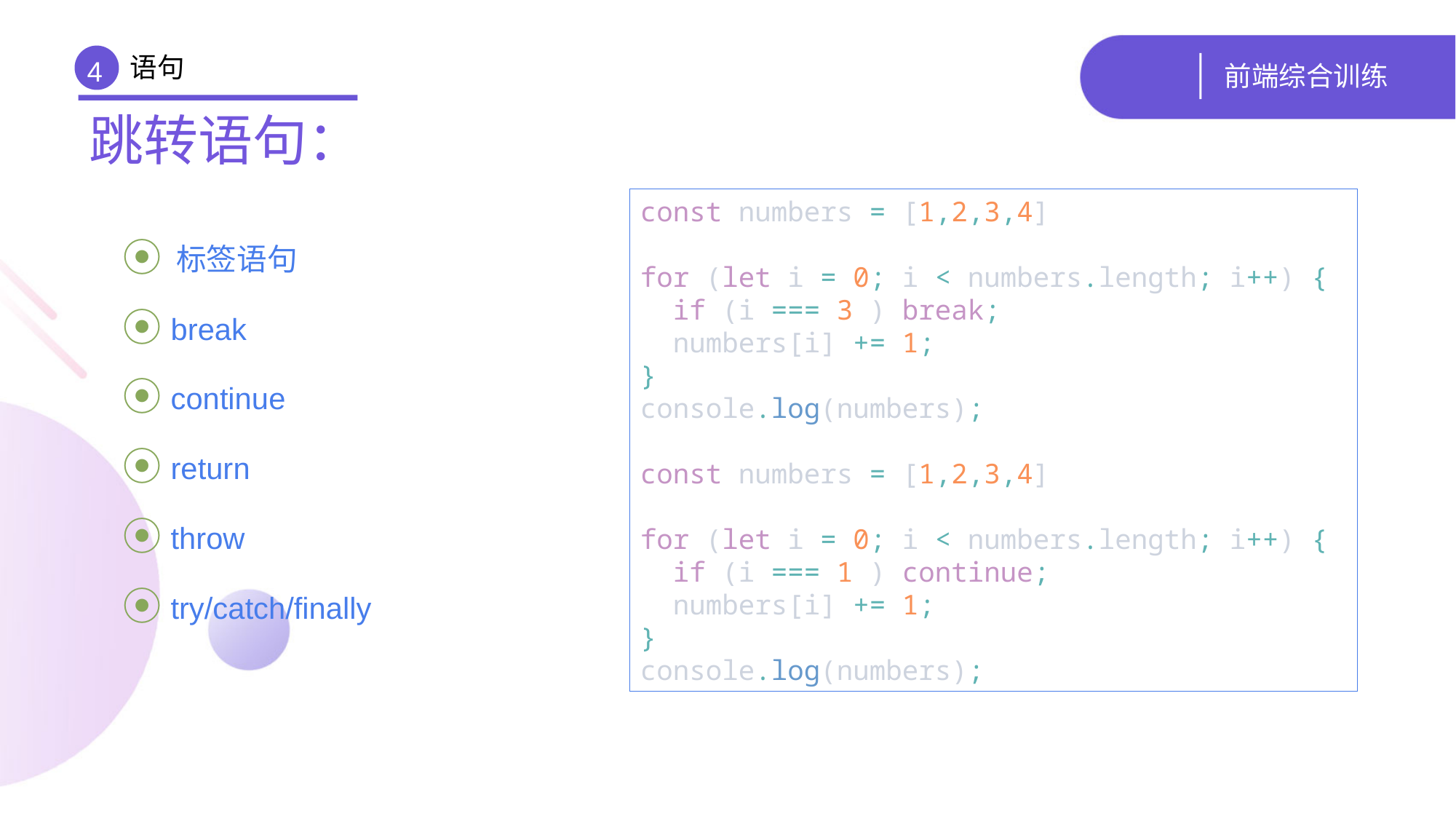

语句
# 前端综合训练
4
跳转语句：
const numbers = [1,2,3,4]
for (let i = 0; i < numbers.length; i++) {
  if (i === 3 ) break;
  numbers[i] += 1;
}
console.log(numbers);
const numbers = [1,2,3,4]
for (let i = 0; i < numbers.length; i++) {
  if (i === 1 ) continue;
  numbers[i] += 1;
}
console.log(numbers);
 标签语句
 break
 continue
 return
 throw
 try/catch/finally